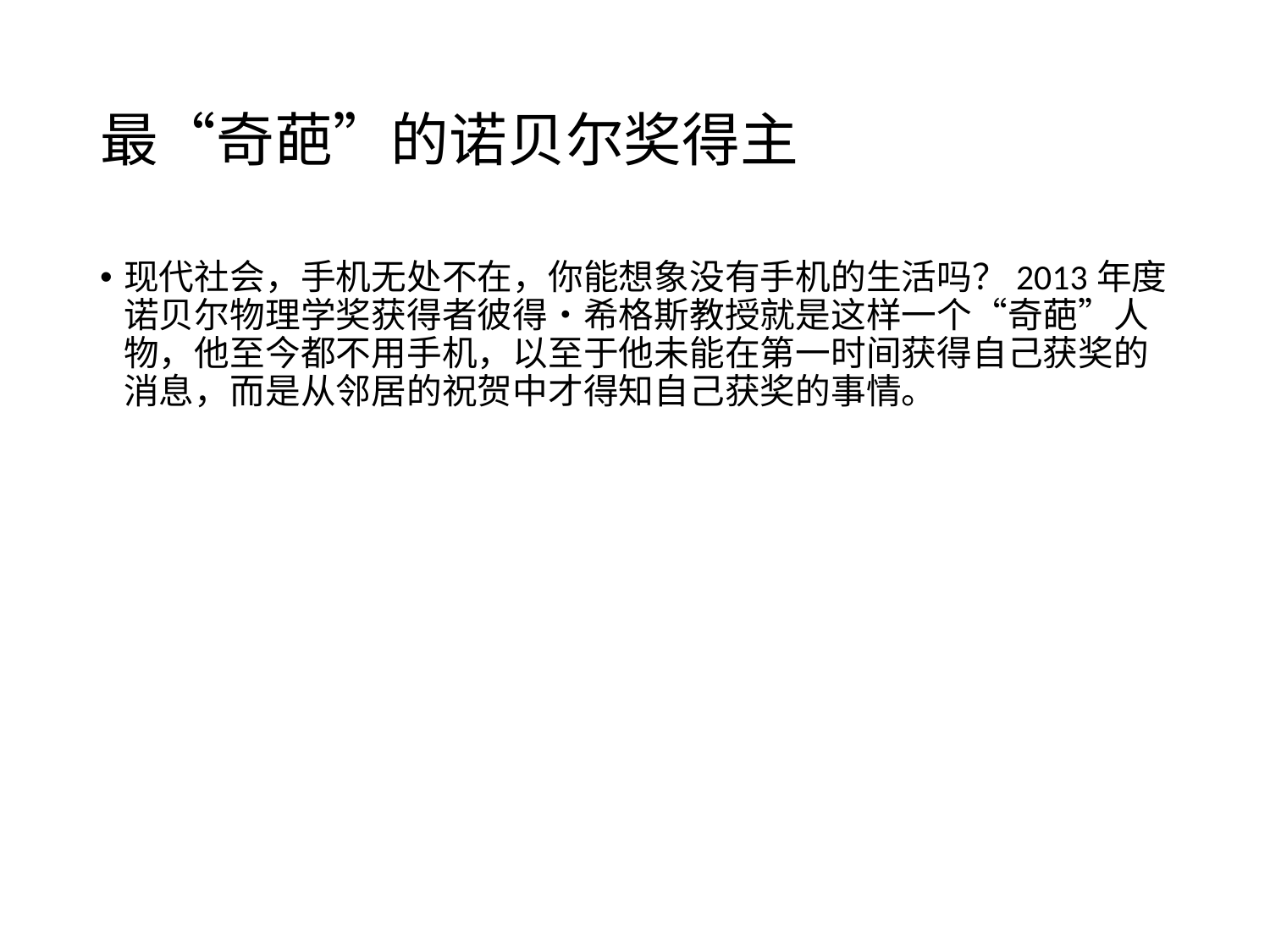

# 最“奇葩”的诺贝尔奖得主
现代社会，手机无处不在，你能想象没有手机的生活吗？2013年度诺贝尔物理学奖获得者彼得•希格斯教授就是这样一个“奇葩”人物，他至今都不用手机，以至于他未能在第一时间获得自己获奖的消息，而是从邻居的祝贺中才得知自己获奖的事情。